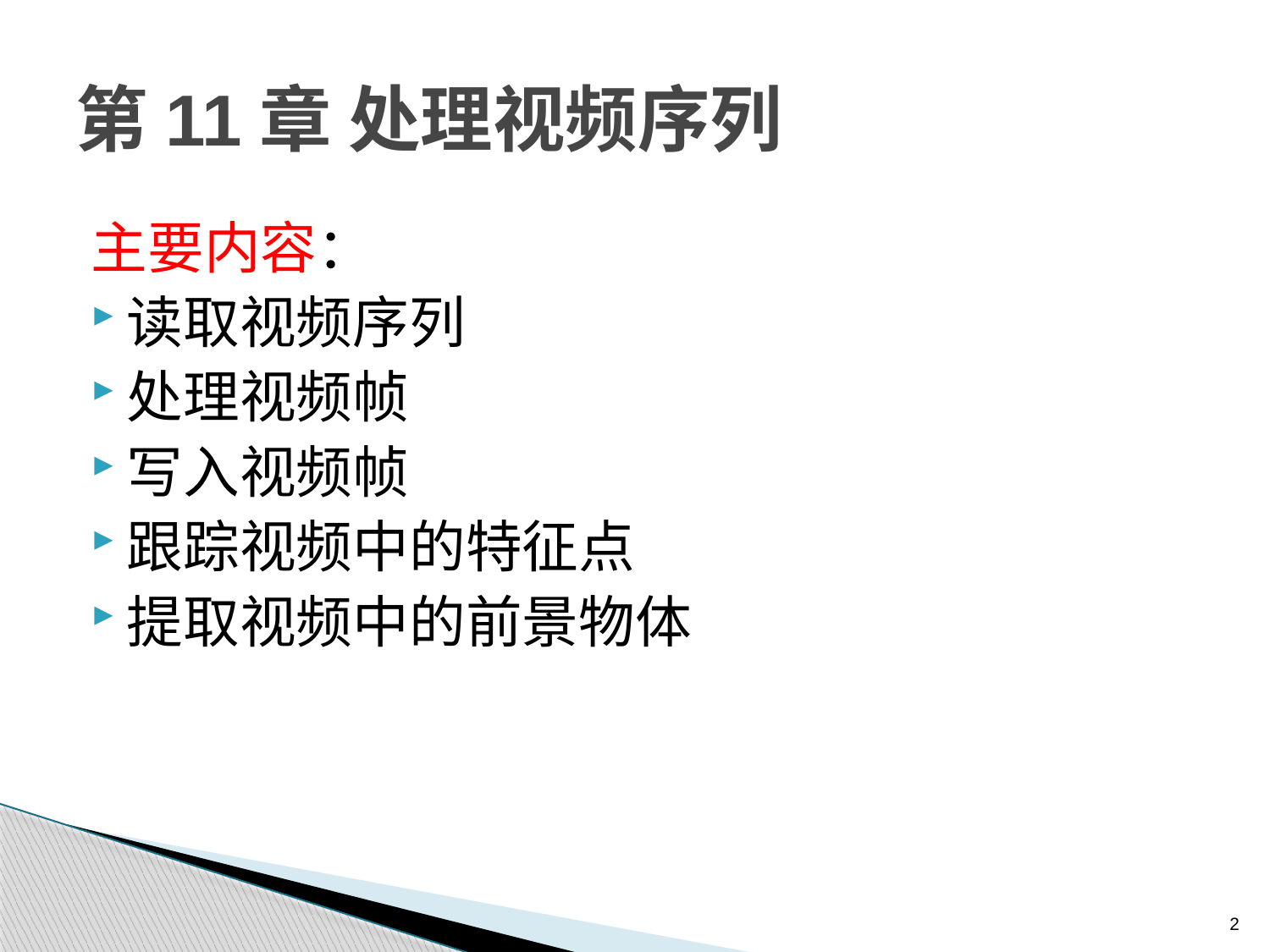

# 第11章 处理视频序列
主要内容：
读取视频序列
处理视频帧
写入视频帧
跟踪视频中的特征点
提取视频中的前景物体
2